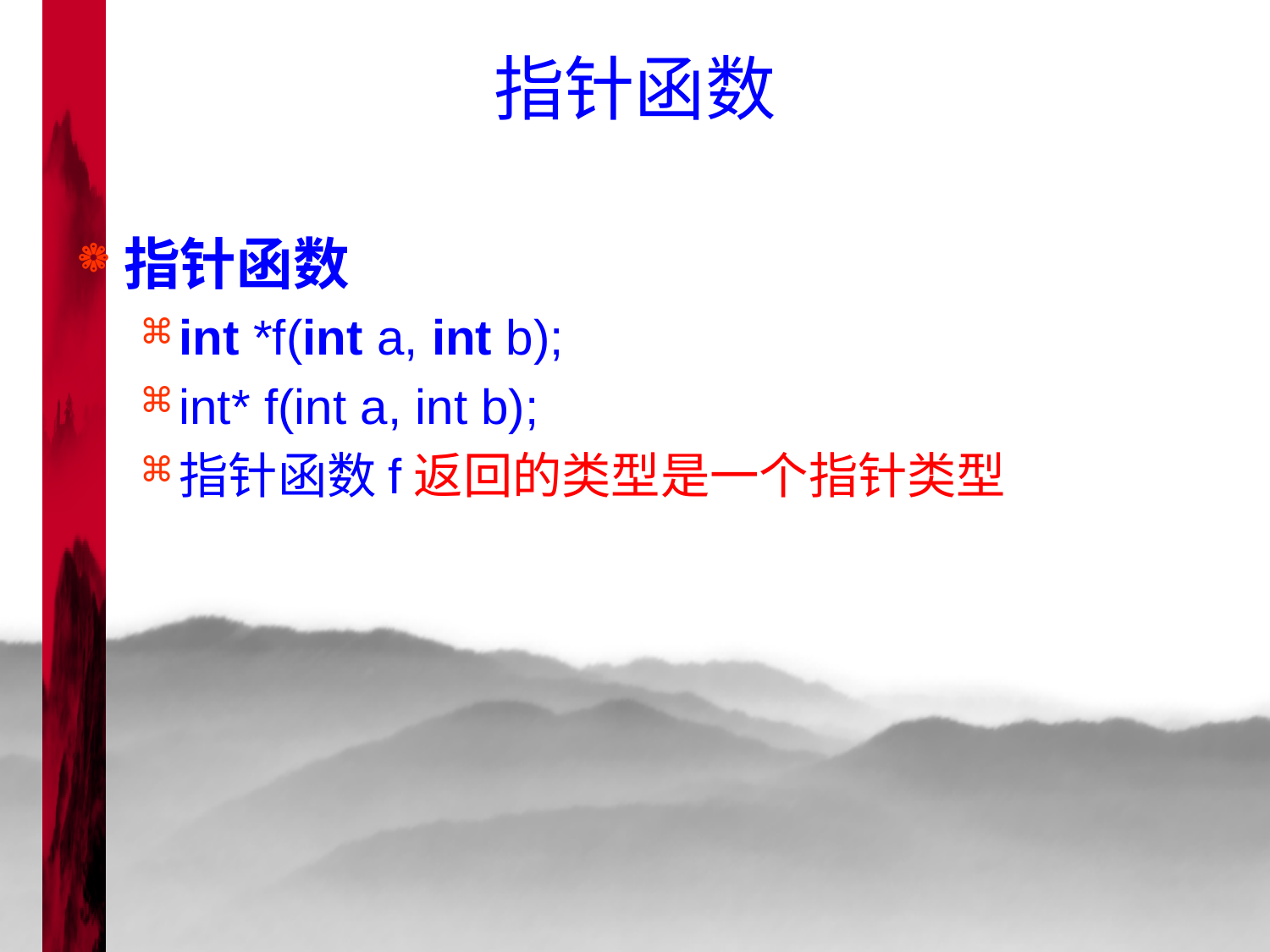

# 指针函数
指针函数
int *f(int a, int b);
int* f(int a, int b);
指针函数f返回的类型是一个指针类型